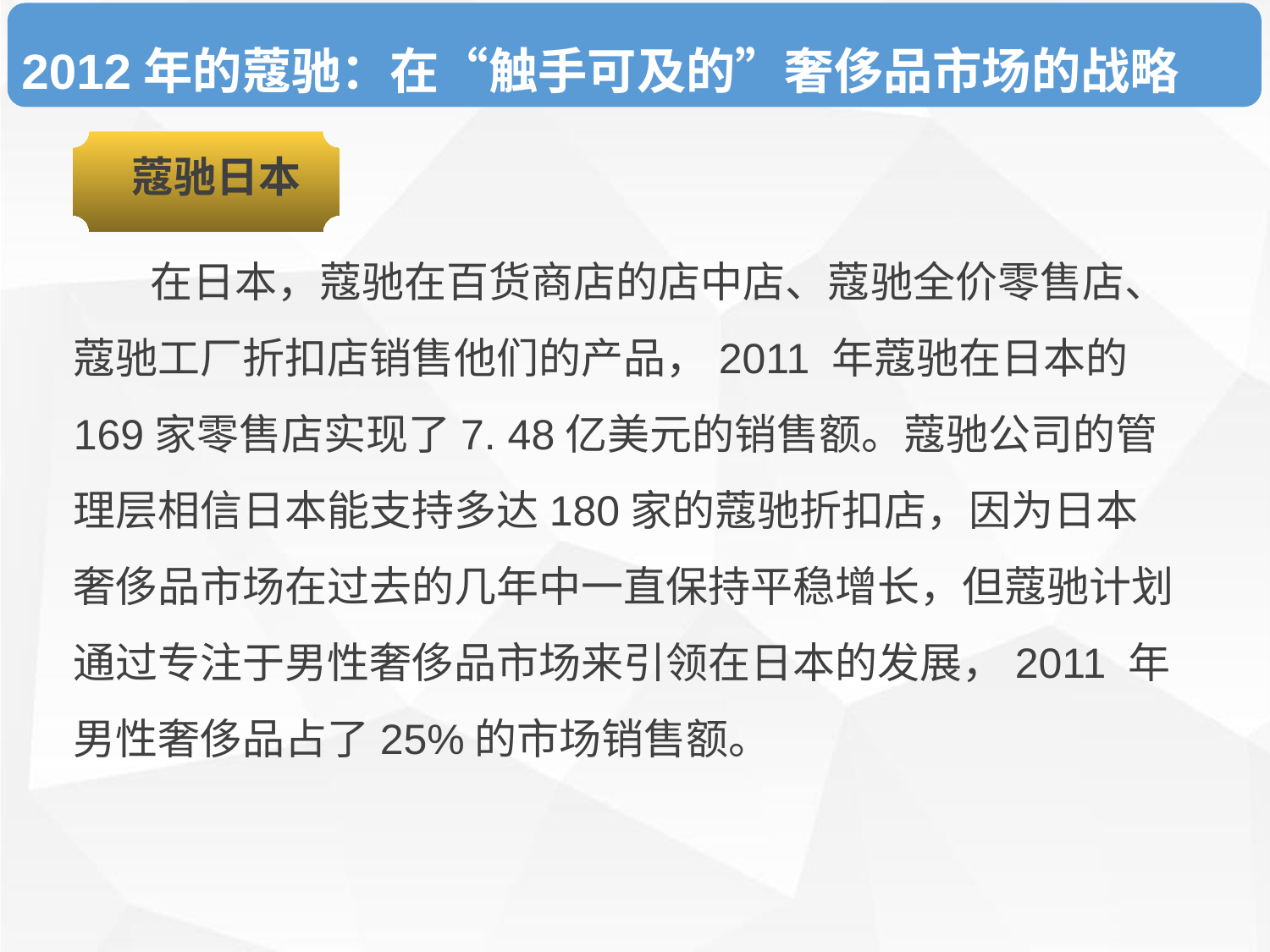

2012年的蔻驰：在“触手可及的”奢侈品市场的战略

蔻驰日本

       在日本，蔻驰在百货商店的店中店、蔻驰全价零售店、蔻驰工厂折扣店销售他们的产品，2011 年蔻驰在日本的169家零售店实现了7. 48亿美元的销售额。蔻驰公司的管理层相信日本能支持多达180家的蔻驰折扣店，因为日本奢侈品市场在过去的几年中一直保持平稳增长，但蔻驰计划通过专注于男性奢侈品市场来引领在日本的发展，2011 年男性奢侈品占了25%的市场销售额。